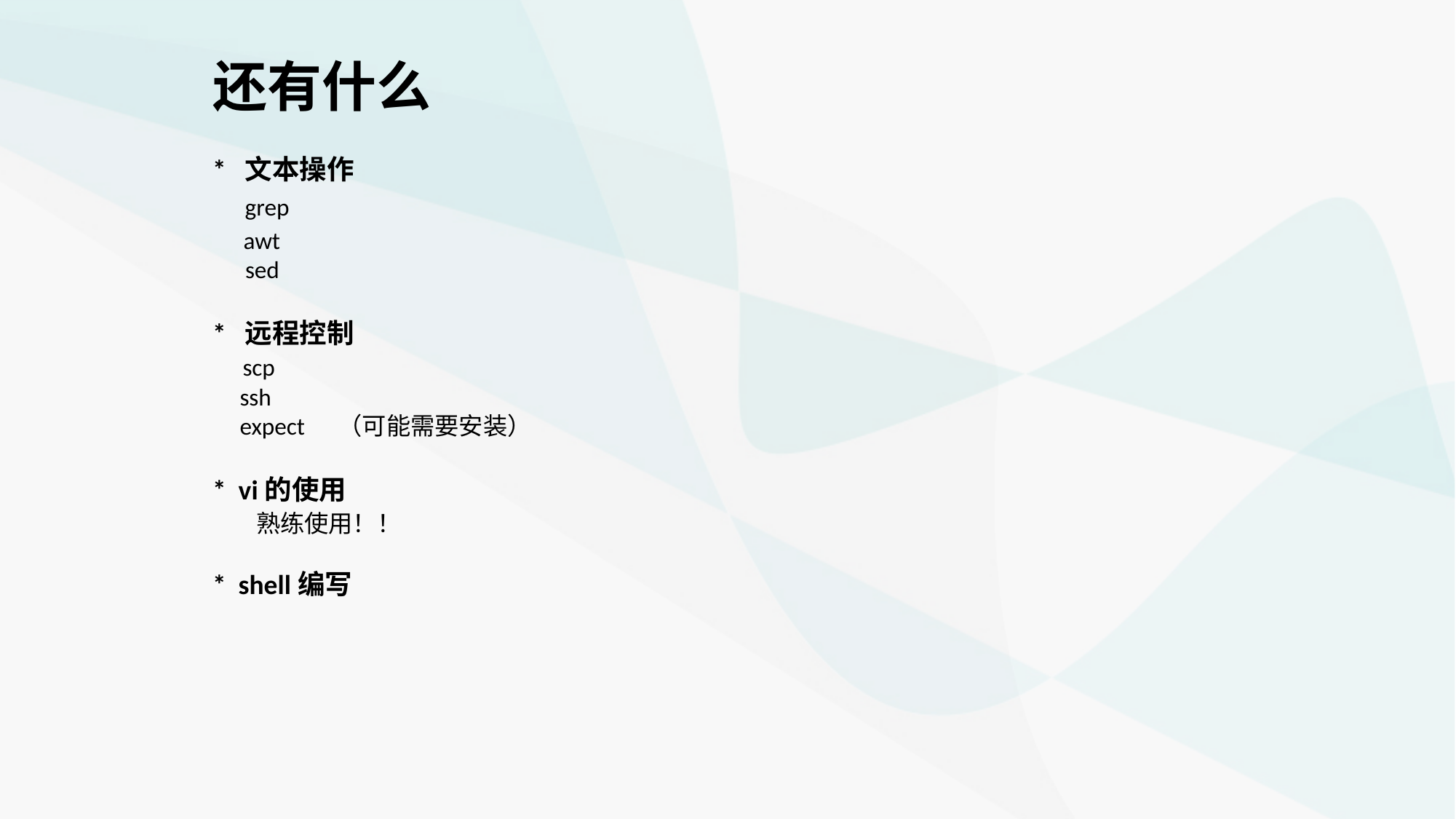

还有什么
*  文本操作
     grep
     awt
      sed

*  远程控制
     scp
     ssh
     expect     （可能需要安装）

*  vi的使用
      熟练使用！！

*  shell编写